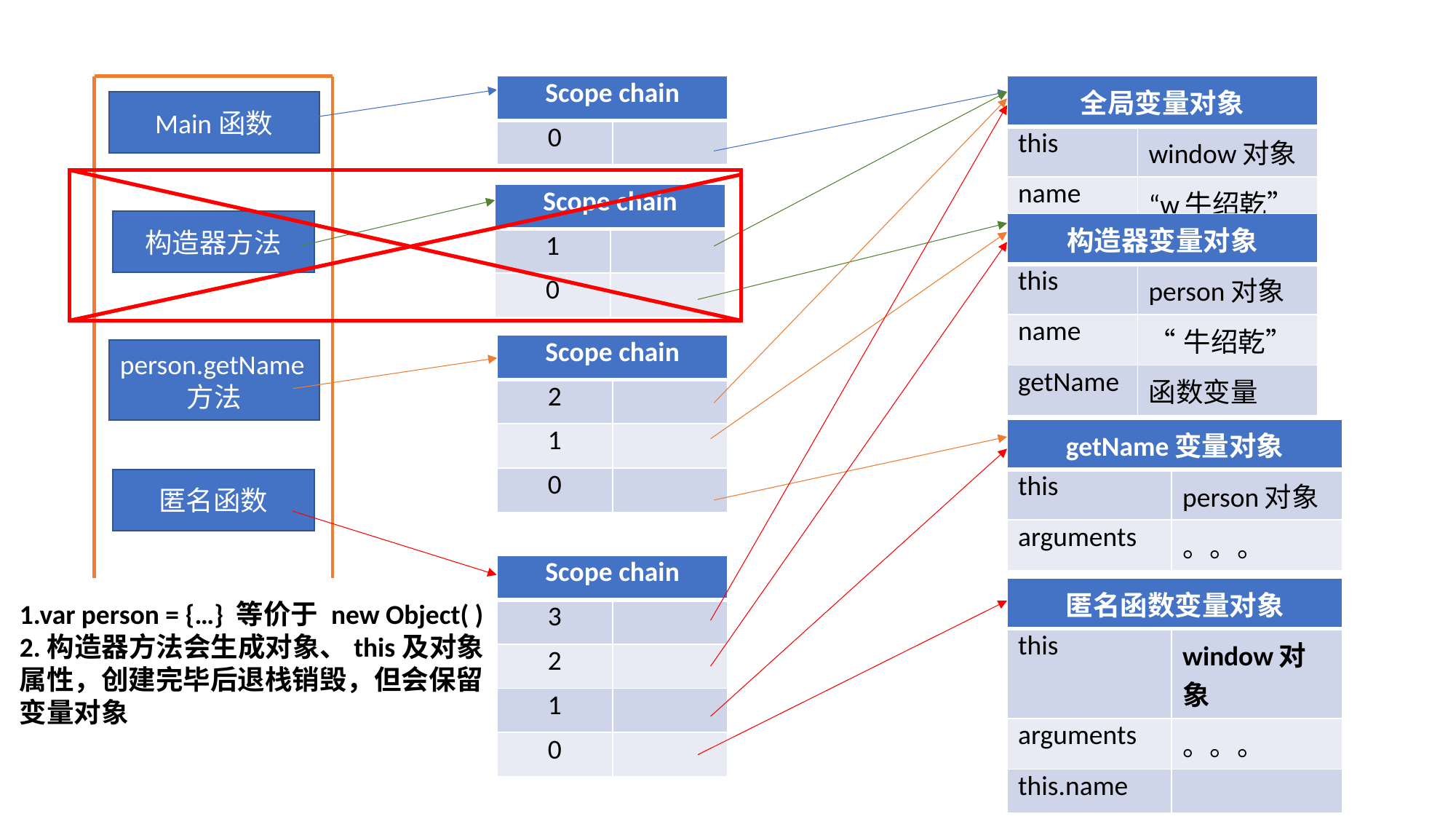

| Scope chain |  |
| --- | --- |
| 0 |  |
| 全局变量对象 |  |
| --- | --- |
| this | window对象 |
| name | “w牛绍乾” |
Main函数

| Scope chain |  |
| --- | --- |
| 1 |  |
| 0 |  |
构造器方法
| 构造器变量对象 |  |
| --- | --- |
| this | person对象 |
| name | “牛绍乾” |
| getName | 函数变量 |
| Scope chain |  |
| --- | --- |
| 2 |  |
| 1 |  |
| 0 |  |
person.getName方法
| getName变量对象 |  |
| --- | --- |
| this | person对象 |
| arguments | 。。。 |
匿名函数
| Scope chain |  |
| --- | --- |
| 3 |  |
| 2 |  |
| 1 |  |
| 0 |  |
| 匿名函数变量对象 |  |
| --- | --- |
| this | window对象 |
| arguments | 。。。 |
| this.name |  |
1.var person = {…} 等价于 new Object( )
2.构造器方法会生成对象、this及对象属性，创建完毕后退栈销毁，但会保留变量对象